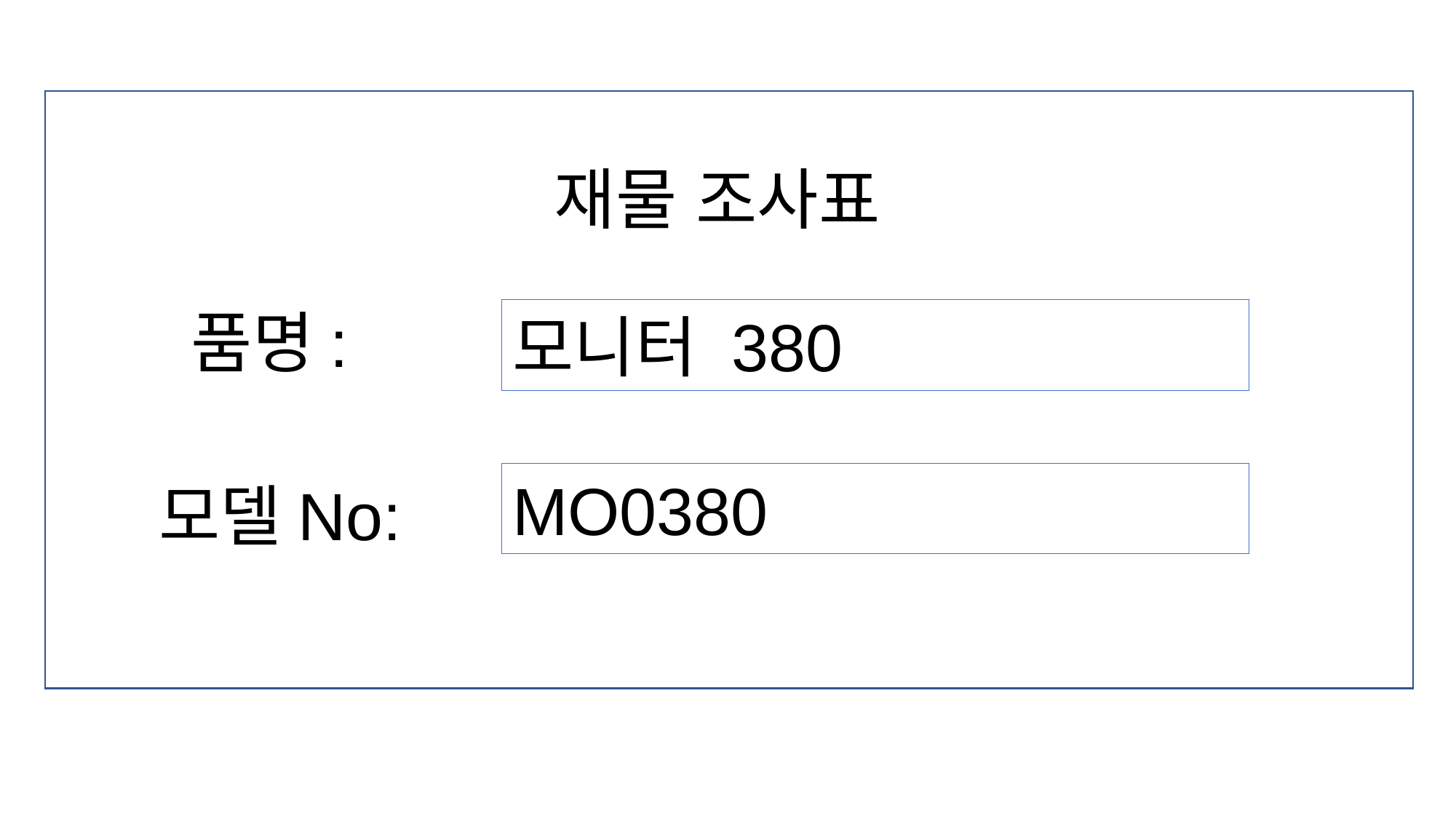

재물 조사표
품명:
모니터 380
MO0380
모델No: